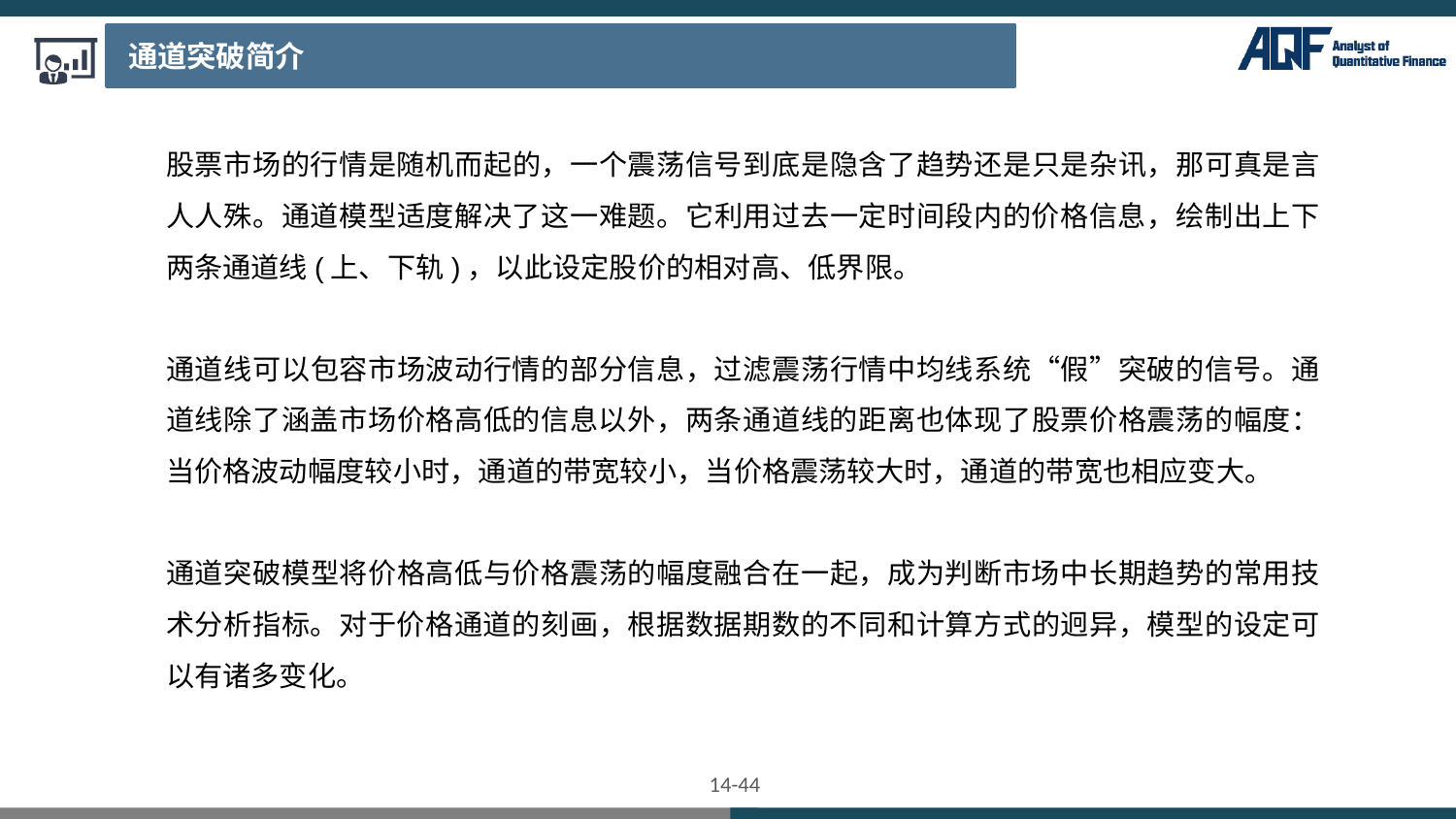

通道突破简介
股票市场的行情是随机而起的，一个震荡信号到底是隐含了趋势还是只是杂讯，那可真是言人人殊。通道模型适度解决了这一难题。它利用过去一定时间段内的价格信息，绘制出上下两条通道线(上、下轨)，以此设定股价的相对高、低界限。

通道线可以包容市场波动行情的部分信息，过滤震荡行情中均线系统“假”突破的信号。通道线除了涵盖市场价格高低的信息以外，两条通道线的距离也体现了股票价格震荡的幅度：当价格波动幅度较小时，通道的带宽较小，当价格震荡较大时，通道的带宽也相应变大。

通道突破模型将价格高低与价格震荡的幅度融合在一起，成为判断市场中长期趋势的常用技术分析指标。对于价格通道的刻画，根据数据期数的不同和计算方式的迥异，模型的设定可以有诸多变化。